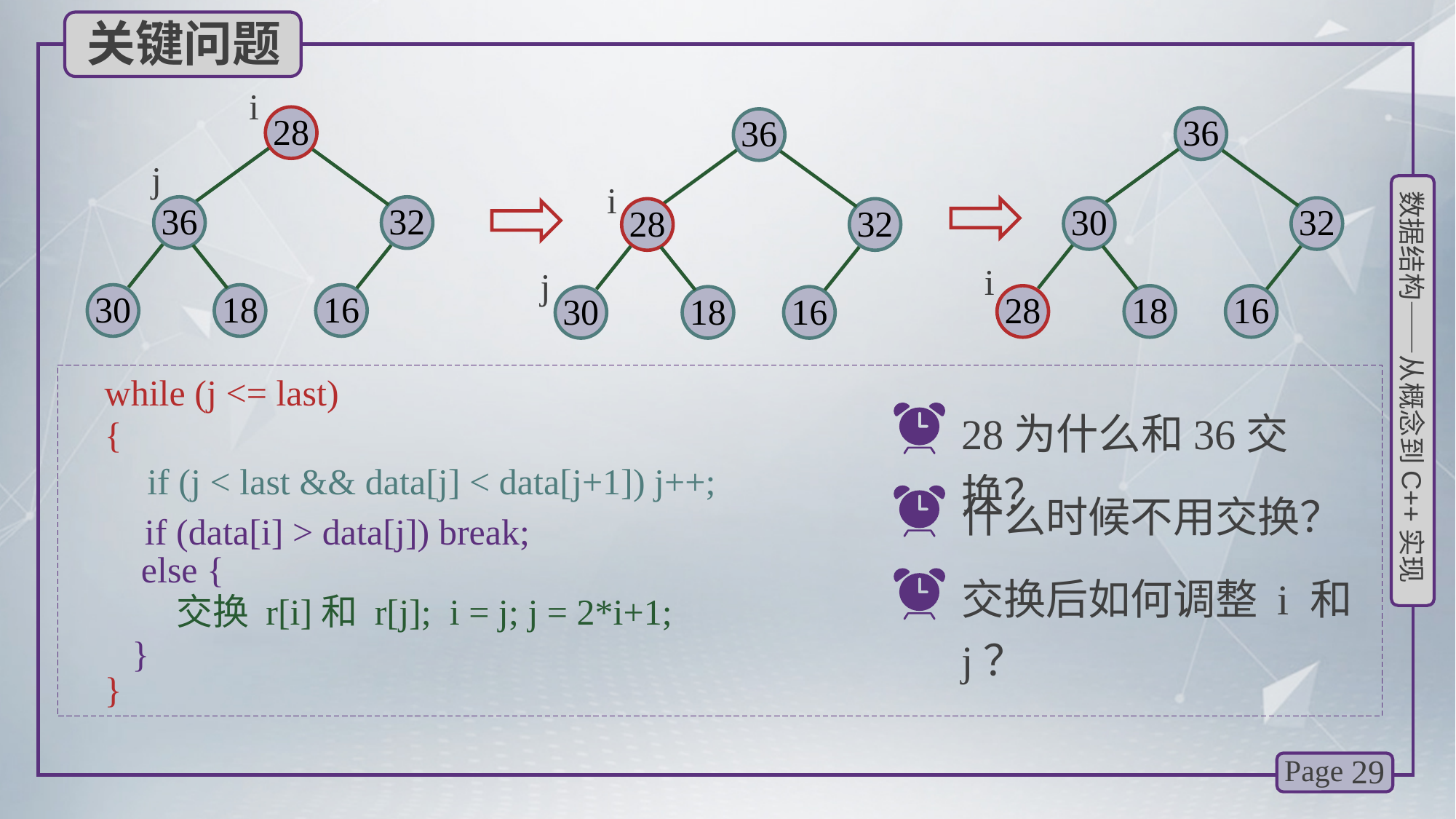

关键问题

i
28
36
36

j

i
36
32
30
32
28
32

i
j
30
18
16
28
18
16
30
18
16
    while (j <= last)
    {

    }
28为什么和36交换？

        if (j < last && data[j] < data[j+1]) j++;
什么时候不用交换？

       if (data[i] > data[j]) break;
       else {
           交换 r[i]和 r[j];  i = j; j = 2*i+1;
      }
交换后如何调整 i 和 j？